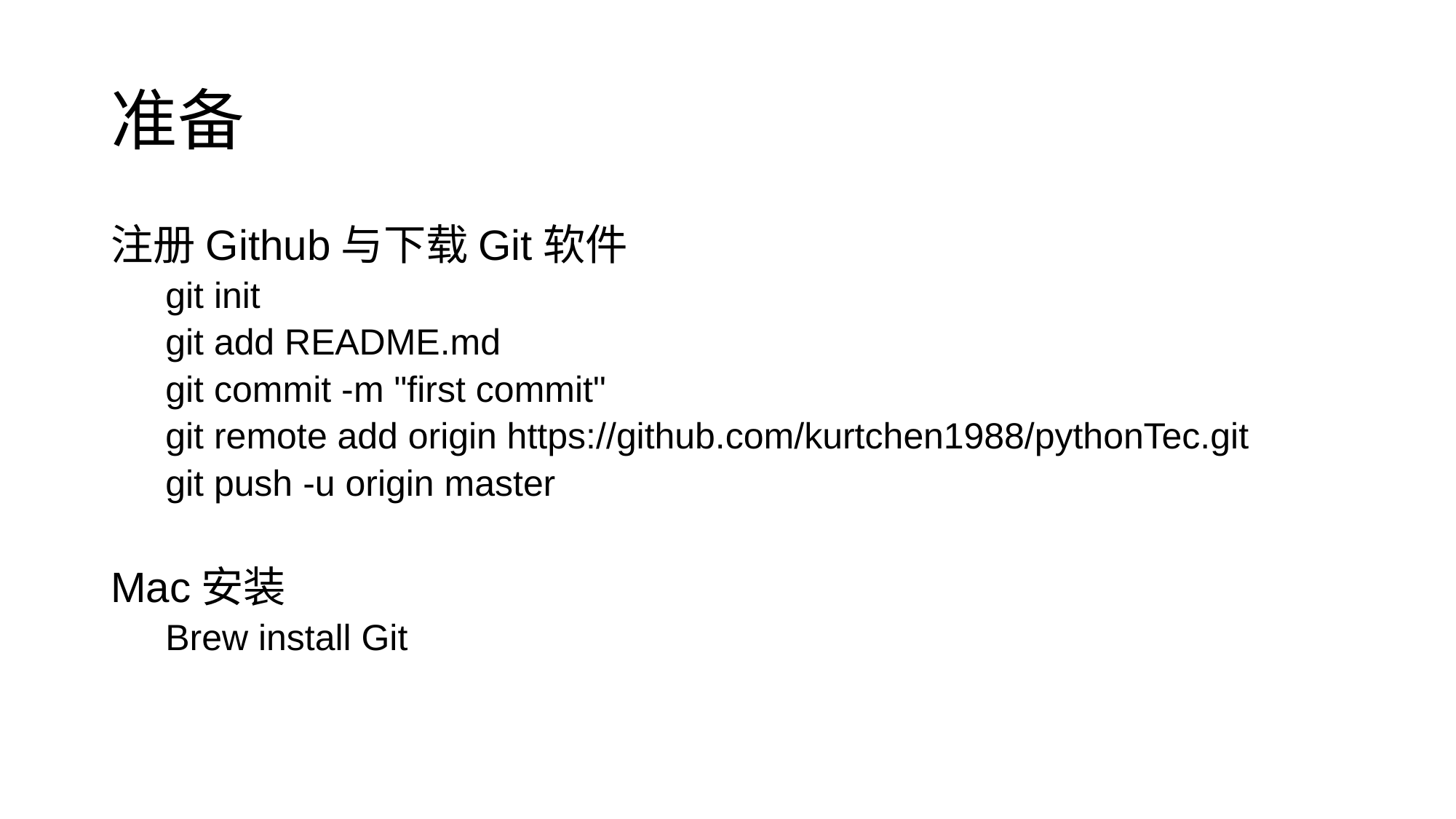

# 准备
注册Github与下载Git软件
git init
git add README.md
git commit -m "first commit"
git remote add origin https://github.com/kurtchen1988/pythonTec.git
git push -u origin master

Mac安装
Brew install Git